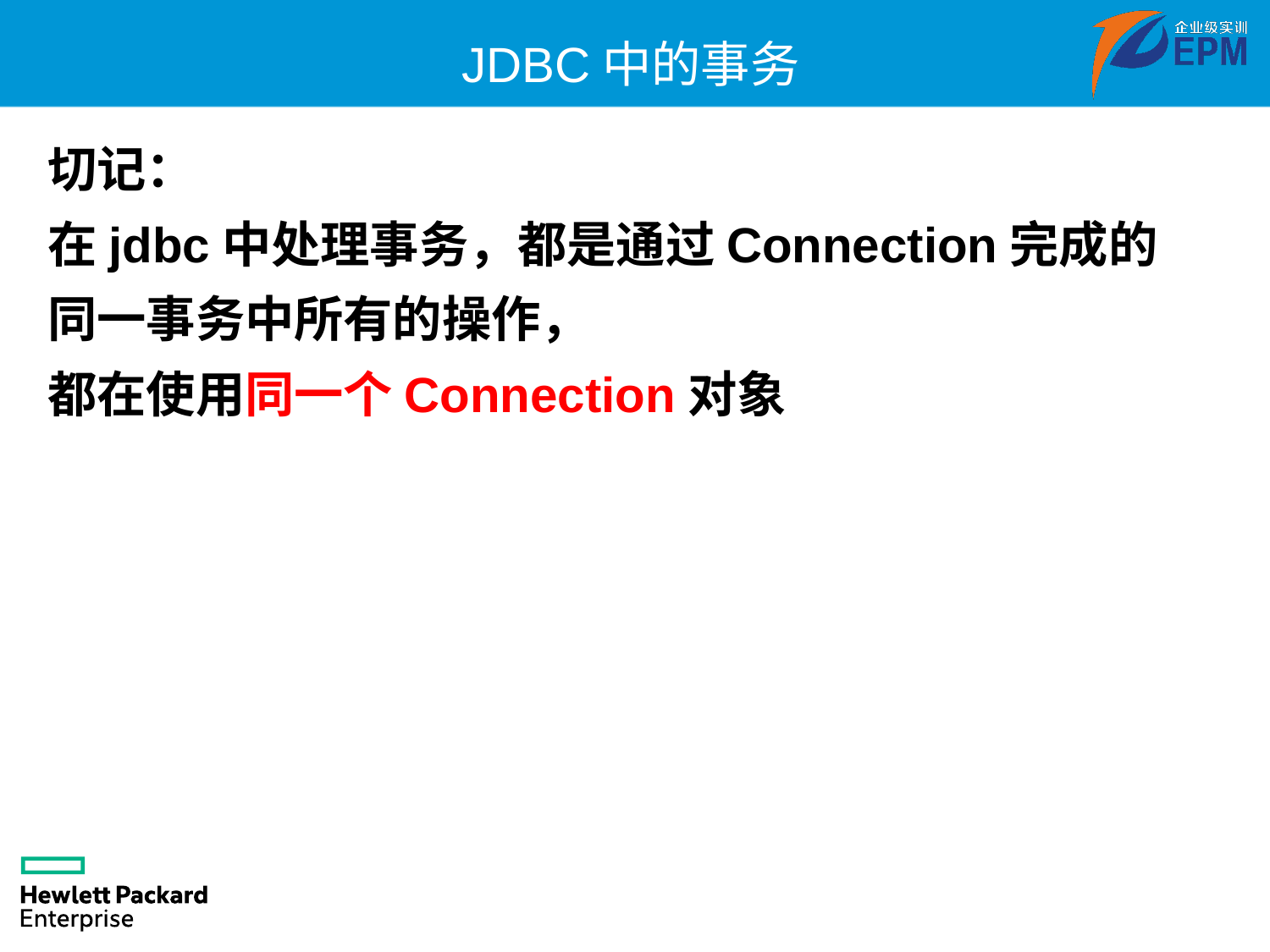

# JDBC中的事务
切记：
在jdbc中处理事务，都是通过Connection完成的
同一事务中所有的操作，
都在使用同一个Connection对象